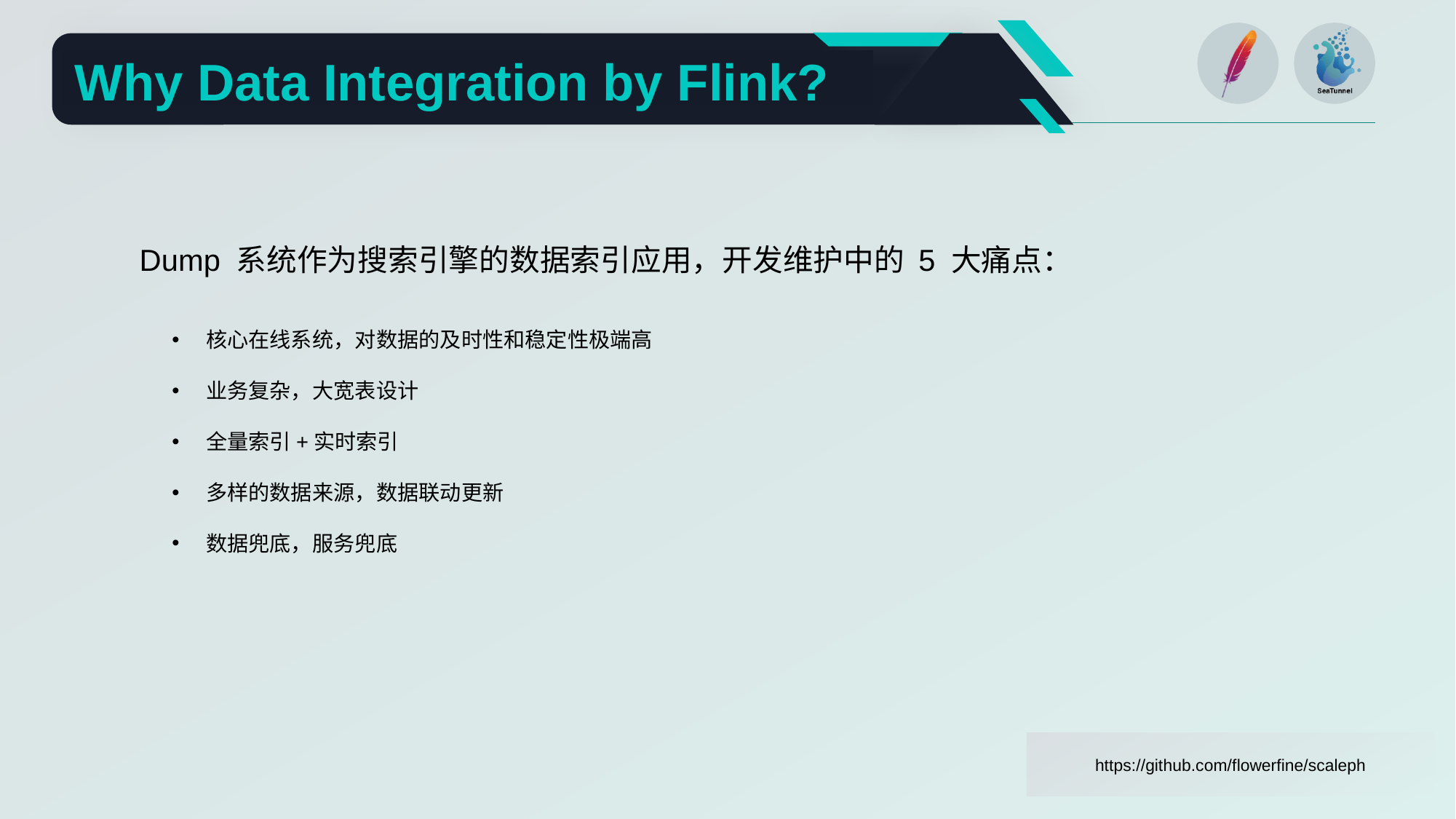

Why Data Integration by Flink?
Dump 系统作为搜索引擎的数据索引应用，开发维护中的 5 大痛点：
核心在线系统，对数据的及时性和稳定性极端高

业务复杂，大宽表设计

全量索引+实时索引

多样的数据来源，数据联动更新

数据兜底，服务兜底

https://github.com/flowerfine/scaleph